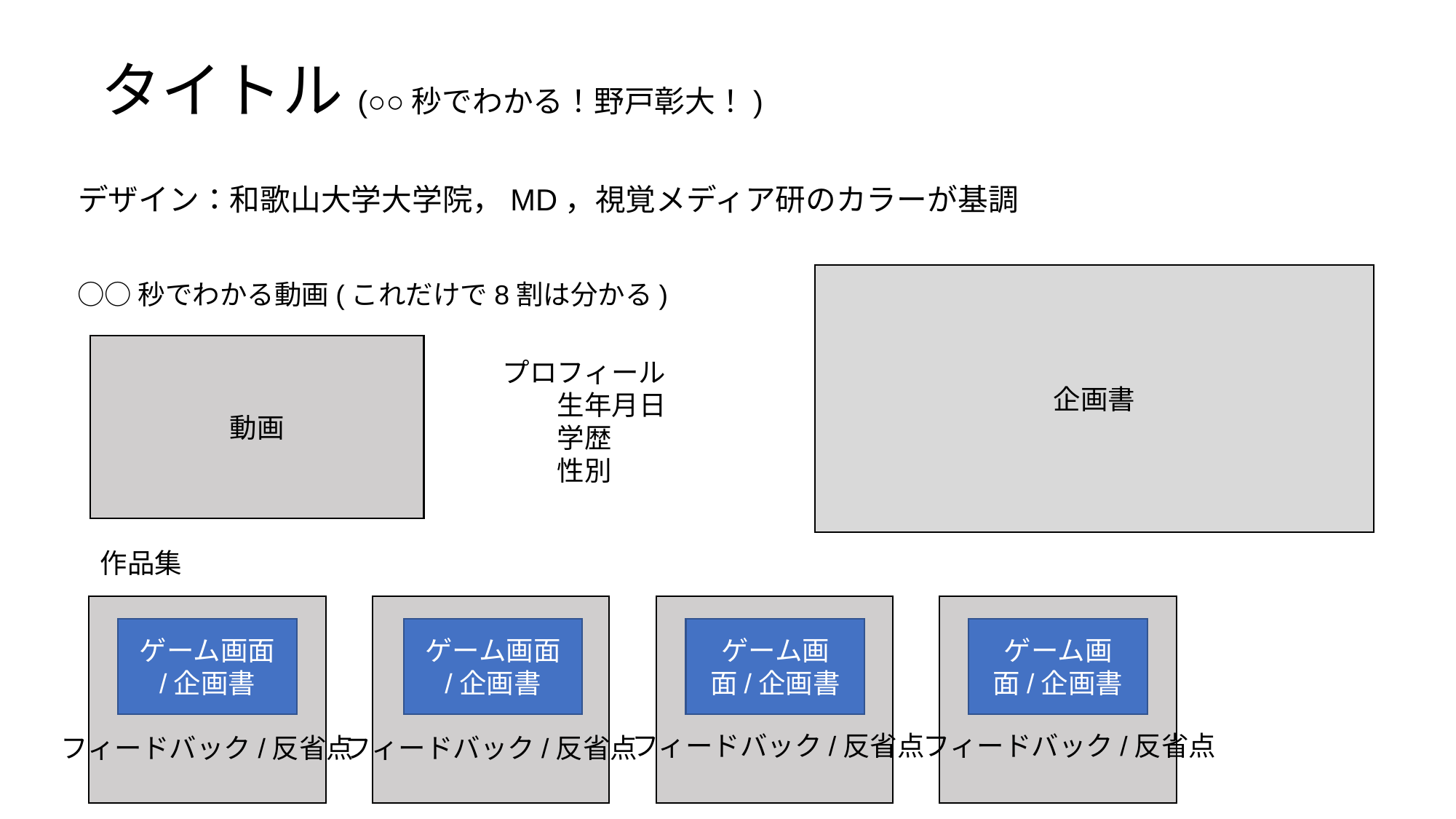

タイトル(○○秒でわかる！野戸彰大！)
デザイン：和歌山大学大学院，MD，視覚メディア研のカラーが基調
企画書
○○秒でわかる動画(これだけで8割は分かる)
動画
プロフィール
　　生年月日
　　学歴
　　性別
作品集

ゲーム画面
/企画書
ゲーム画面
/企画書
ゲーム画面/企画書
ゲーム画面/企画書
フィードバック/反省点
フィードバック/反省点
フィードバック/反省点
フィードバック/反省点